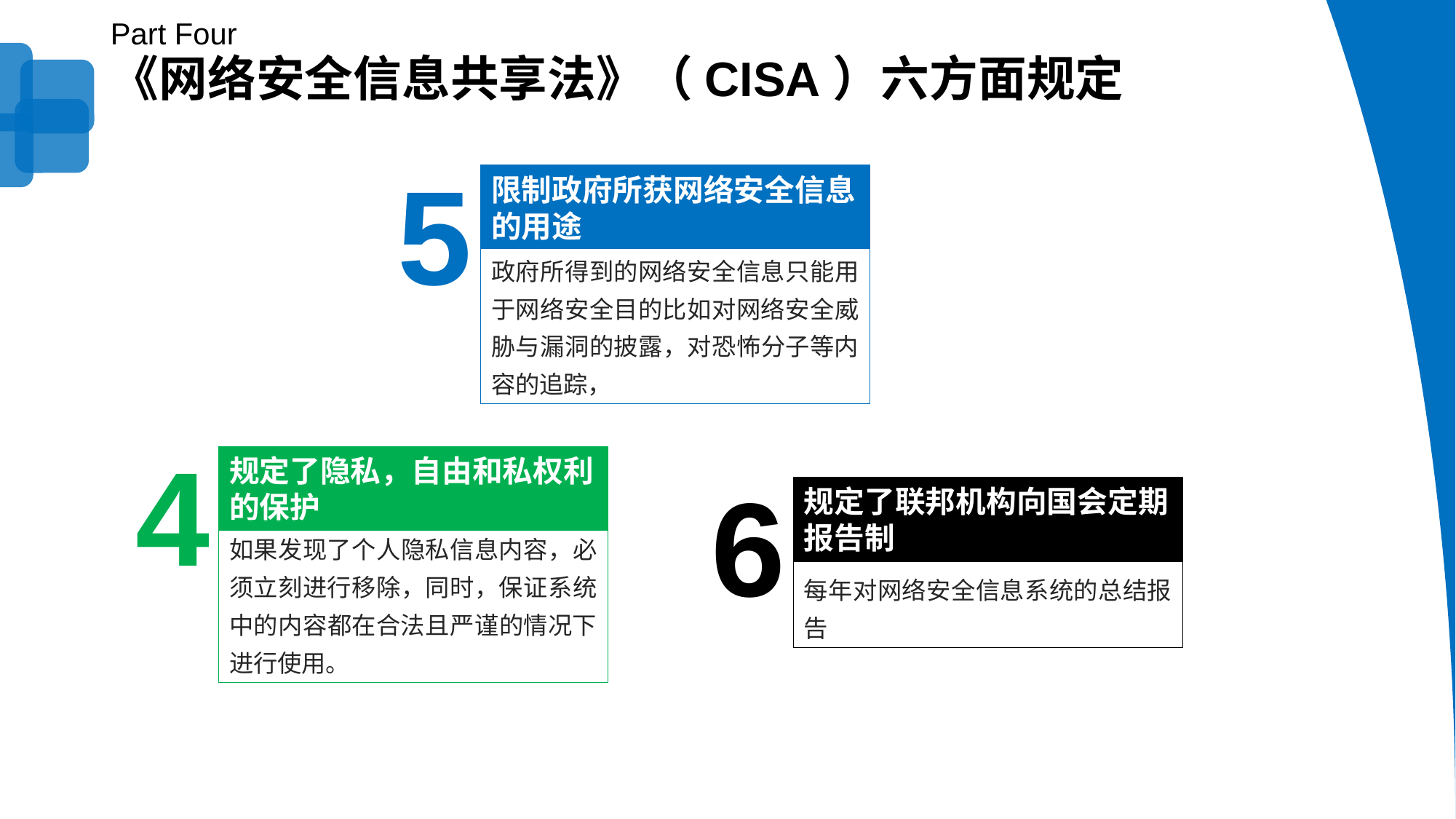

Part Four
《网络安全信息共享法》（CISA）六方面规定
5
限制政府所获网络安全信息的用途
政府所得到的网络安全信息只能用于网络安全目的比如对网络安全威胁与漏洞的披露，对恐怖分子等内容的追踪，
4
规定了隐私，自由和私权利的保护
6
规定了联邦机构向国会定期报告制
如果发现了个人隐私信息内容，必须立刻进行移除，同时，保证系统中的内容都在合法且严谨的情况下进行使用。
每年对网络安全信息系统的总结报告